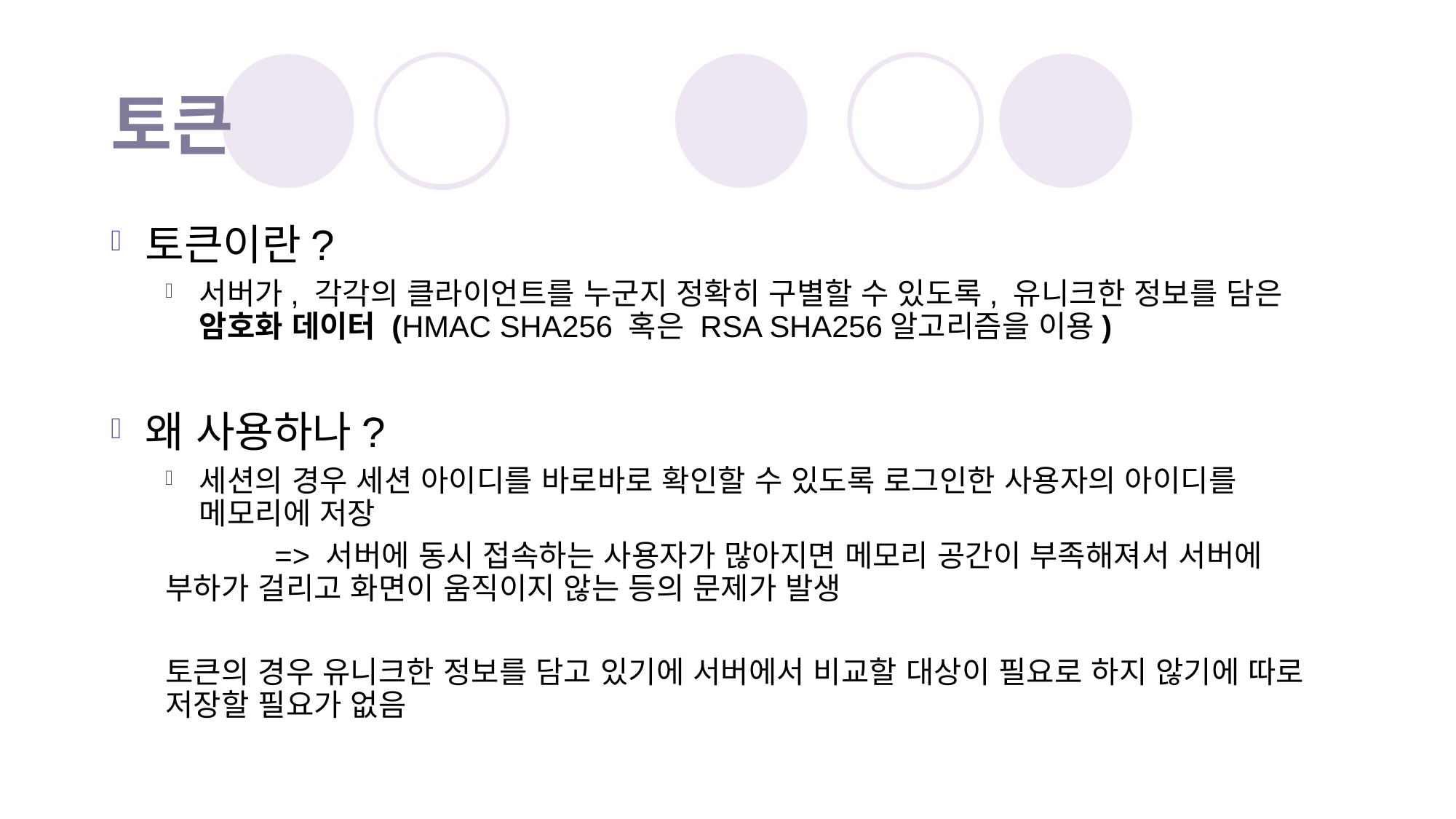

# 토큰
토큰이란?
서버가, 각각의 클라이언트를 누군지 정확히 구별할 수 있도록, 유니크한 정보를 담은 암호화 데이터 (HMAC SHA256 혹은 RSA SHA256알고리즘을 이용)

왜 사용하나?
세션의 경우 세션 아이디를 바로바로 확인할 수 있도록 로그인한 사용자의 아이디를 메모리에 저장
	=> 서버에 동시 접속하는 사용자가 많아지면 메모리 공간이 부족해져서 서버에 부하가 걸리고 화면이 움직이지 않는 등의 문제가 발생

토큰의 경우 유니크한 정보를 담고 있기에 서버에서 비교할 대상이 필요로 하지 않기에 따로 저장할 필요가 없음